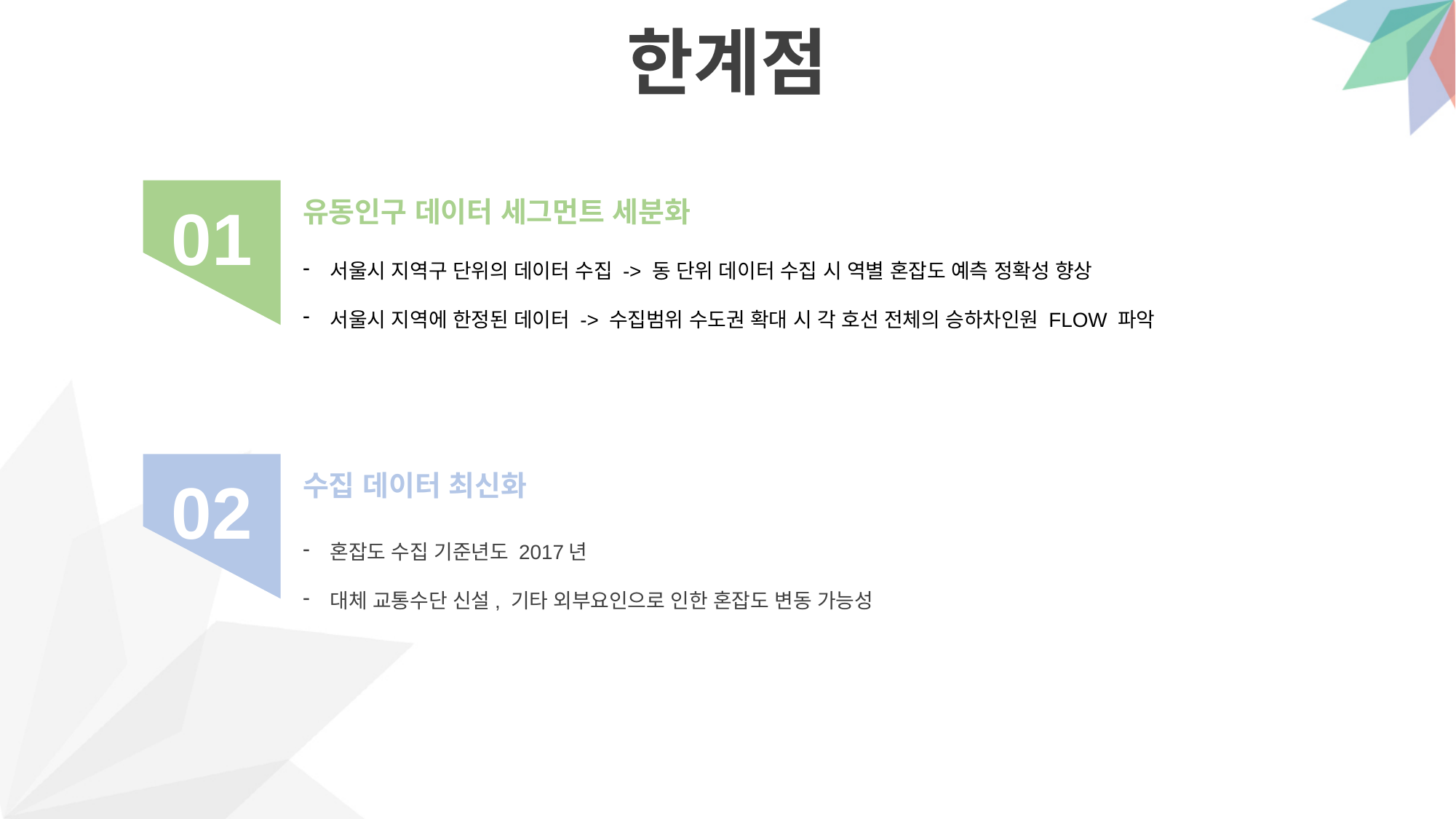

한계점

01
유동인구 데이터 세그먼트 세분화

서울시 지역구 단위의 데이터 수집 -> 동 단위 데이터 수집 시 역별 혼잡도 예측 정확성 향상

서울시 지역에 한정된 데이터 -> 수집범위 수도권 확대 시 각 호선 전체의 승하차인원 FLOW 파악

02
수집 데이터 최신화

혼잡도 수집 기준년도 2017년

대체 교통수단 신설, 기타 외부요인으로 인한 혼잡도 변동 가능성